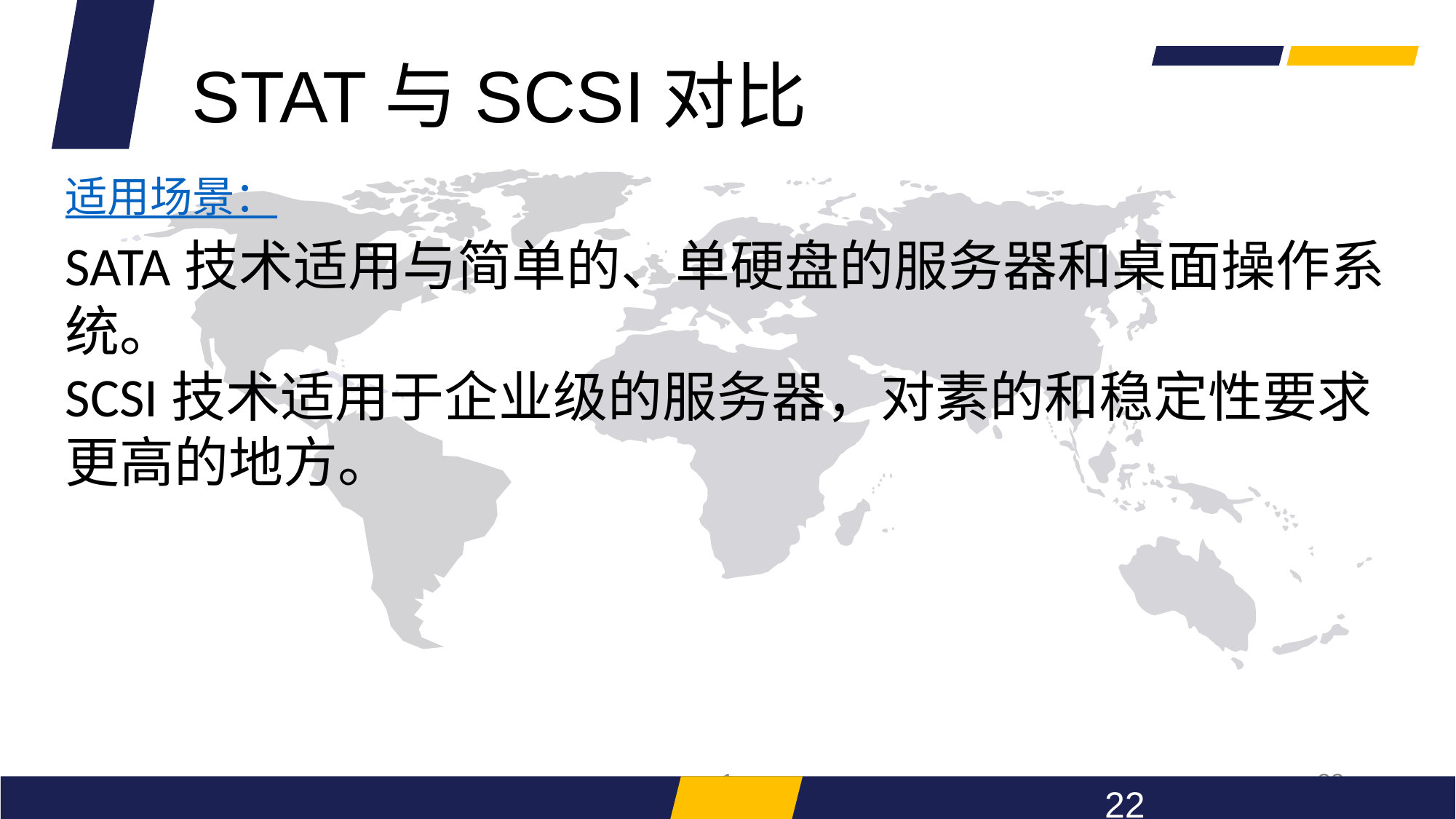

STAT与SCSI对比

适用场景：
SATA技术适用与简单的、单硬盘的服务器和桌面操作系统。
SCSI技术适用于企业级的服务器，对素的和稳定性要求更高的地方。

1
22
22